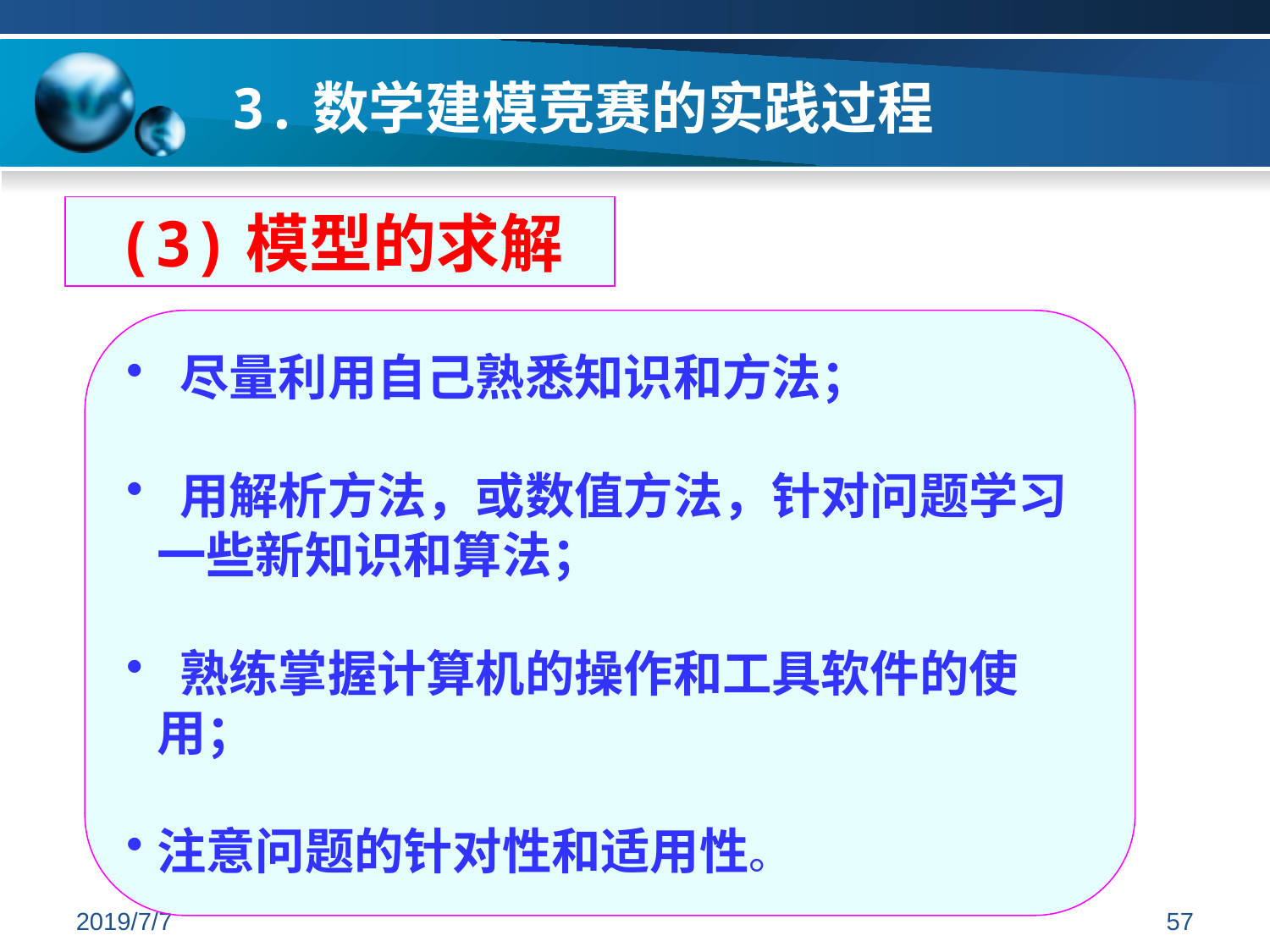

3.数学建模竞赛的实践过程
(3)模型的求解
 尽量利用自己熟悉知识和方法；

 用解析方法，或数值方法，针对问题学习一些新知识和算法；

 熟练掌握计算机的操作和工具软件的使用；

注意问题的针对性和适用性。
2019/7/7
57